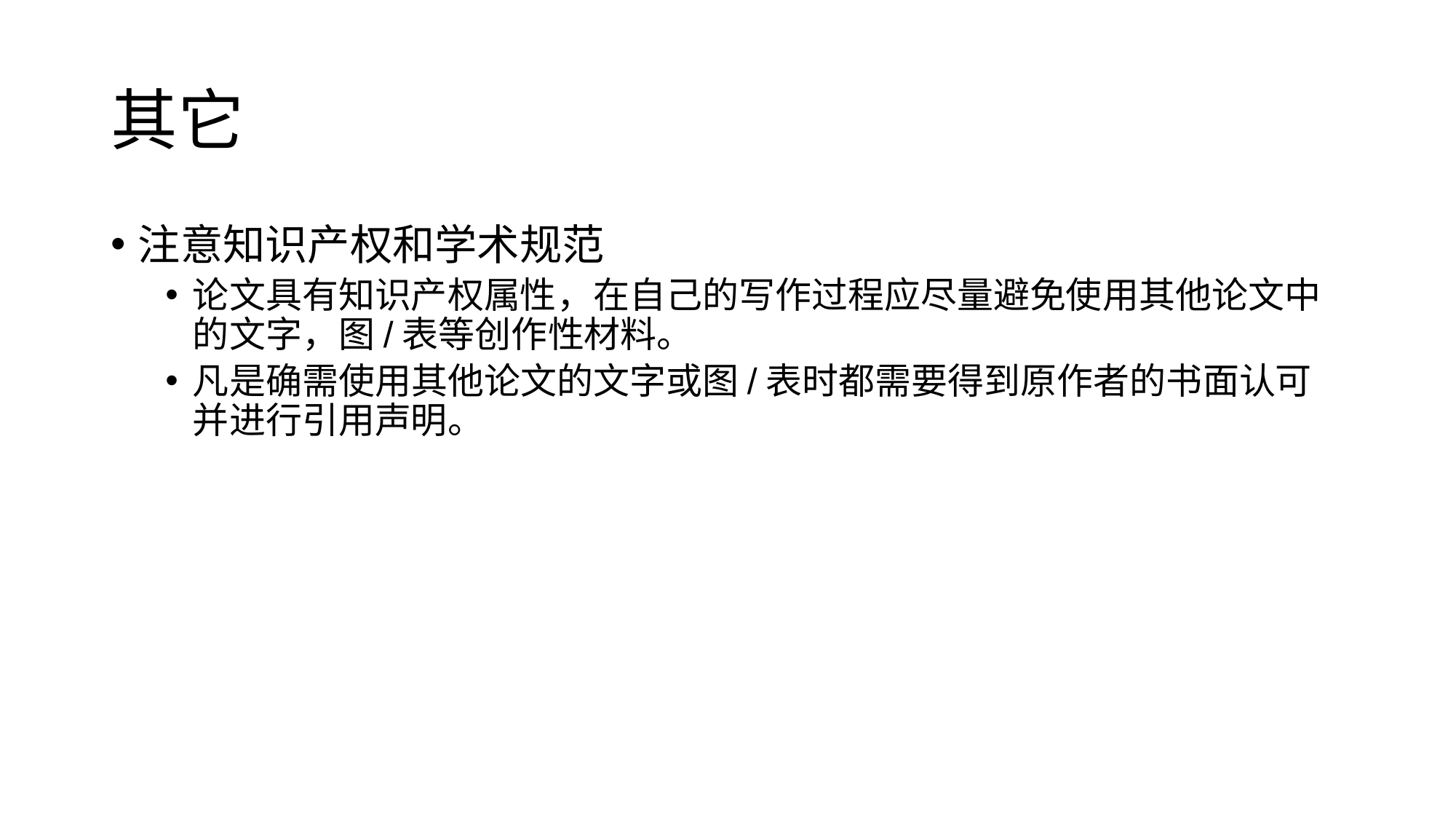

# 其它
注意知识产权和学术规范
论文具有知识产权属性，在自己的写作过程应尽量避免使用其他论文中的文字，图/表等创作性材料。
凡是确需使用其他论文的文字或图/表时都需要得到原作者的书面认可并进行引用声明。